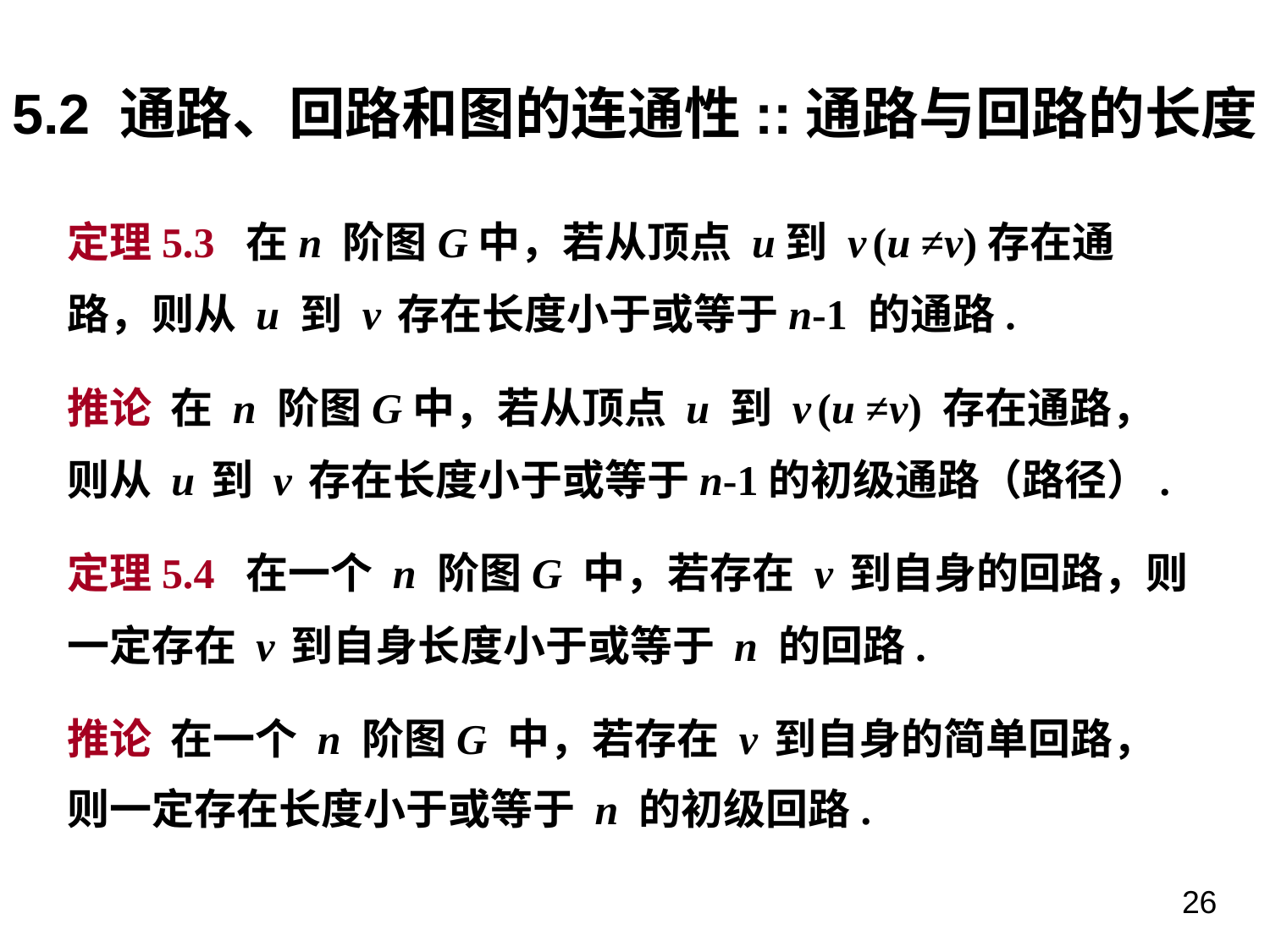

5.2 通路、回路和图的连通性::通路与回路的长度
定理5.3  在n 阶图G中，若从顶点 u到 v (u ≠v)存在通路，则从 u 到 v 存在长度小于或等于n-1 的通路.
推论  在 n 阶图G中，若从顶点 u 到 v (u ≠v) 存在通路，则从 u 到 v 存在长度小于或等于n-1的初级通路（路径）.
定理5.4  在一个 n 阶图G 中，若存在 v 到自身的回路，则一定存在 v 到自身长度小于或等于 n 的回路.
推论  在一个 n 阶图G 中，若存在 v 到自身的简单回路，则一定存在长度小于或等于 n 的初级回路.
26